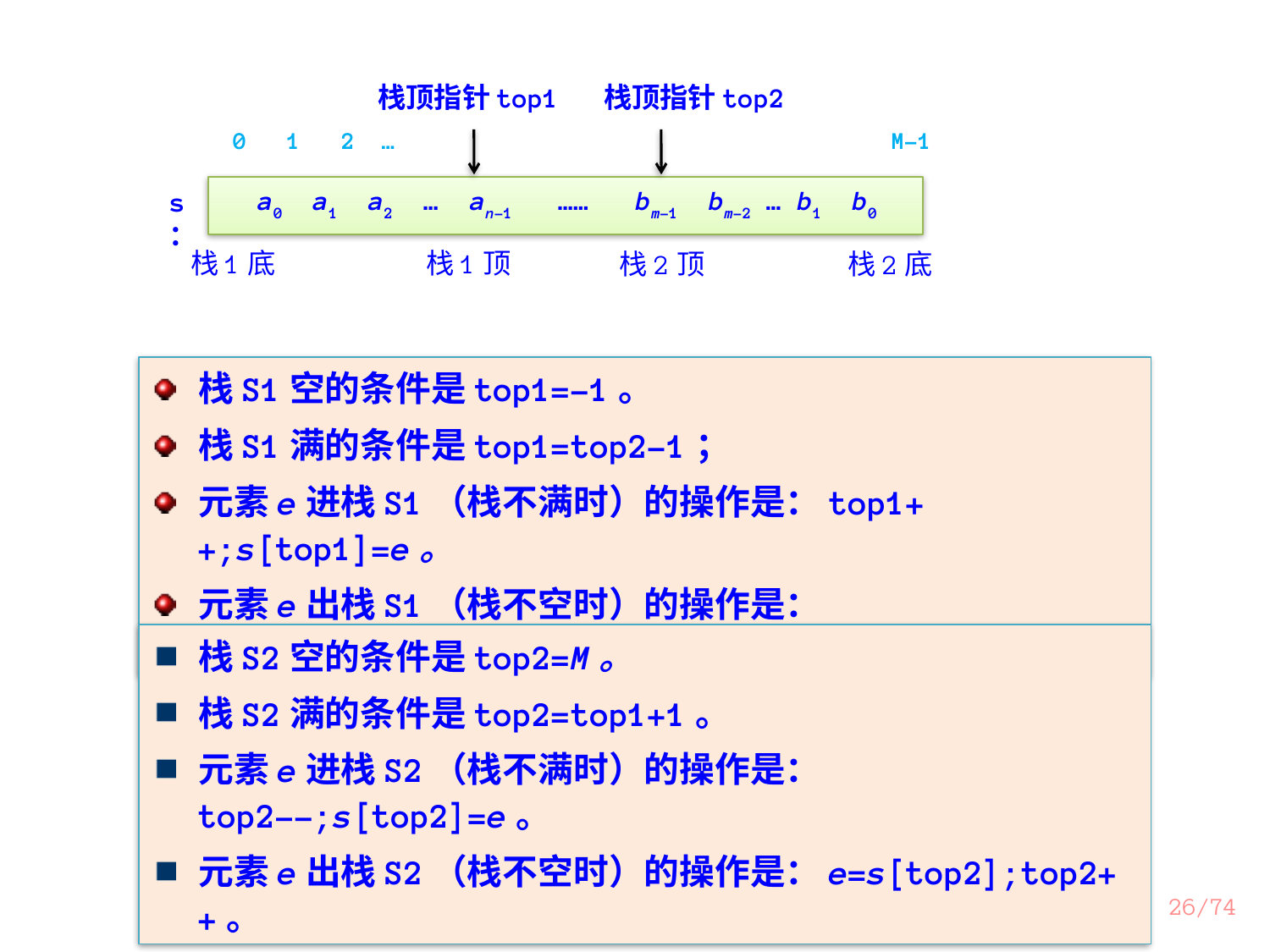

栈顶指针top1
栈顶指针top2
0   1   2  …
M-1

a0  a1  a2  …  an-1   ……   bm-1  bm-2 … b1  b0
s：
栈1底
栈1顶
栈2顶
栈2底
栈S1空的条件是top1=-1。
栈S1满的条件是top1=top2-1；
元素e进栈S1（栈不满时）的操作是：top1++;s[top1]=e。
元素e出栈S1（栈不空时）的操作是：e=s[top1];top1--。
栈S2空的条件是top2=M。
栈S2满的条件是top2=top1+1。
元素e进栈S2（栈不满时）的操作是：top2--;s[top2]=e。
元素e出栈S2（栈不空时）的操作是：e=s[top2];top2++。
26/74